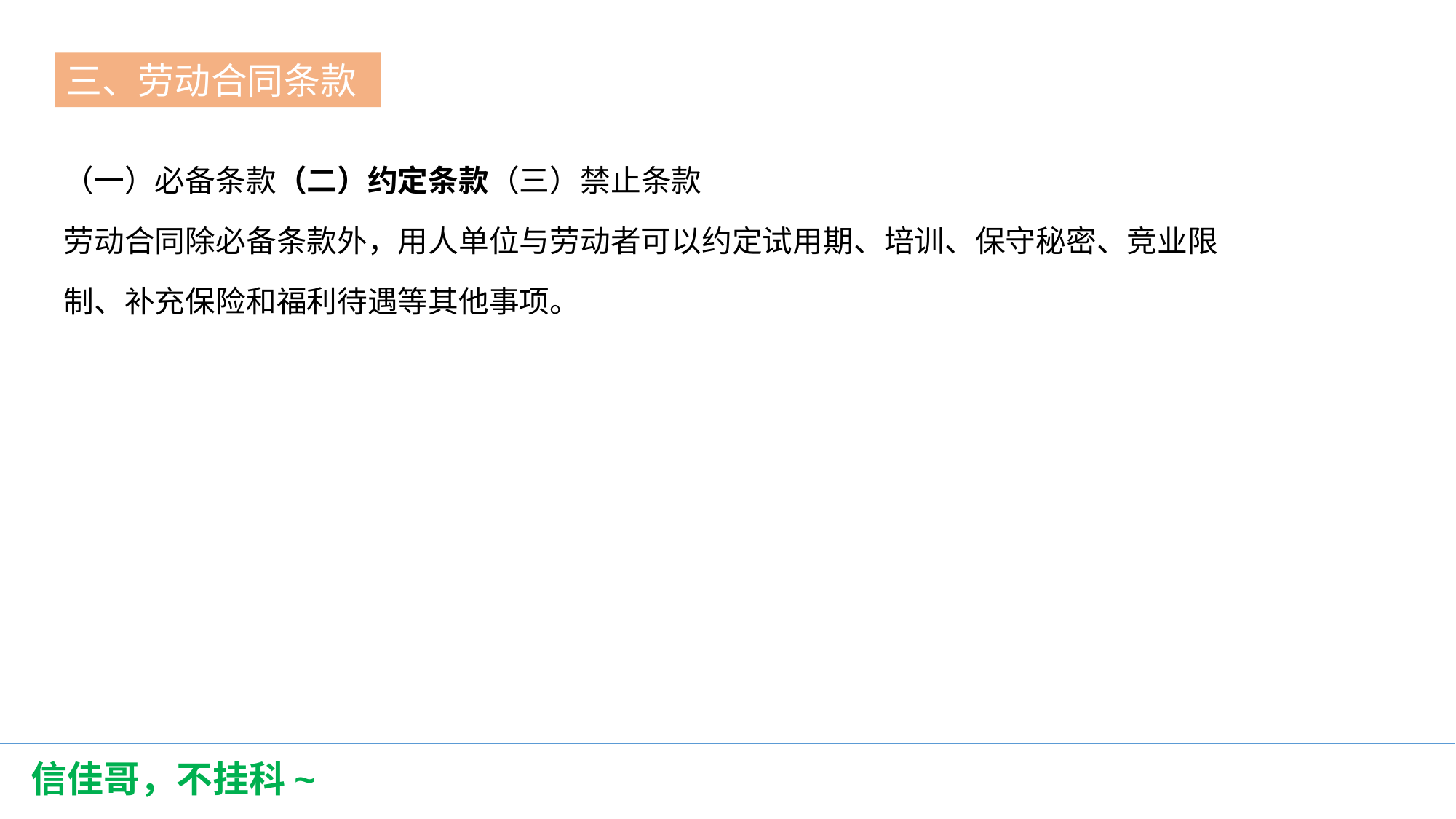

三、劳动合同条款
第一节
（一）必备条款（二）约定条款（三）禁止条款
劳动合同除必备条款外，用人单位与劳动者可以约定试用期、培训、保守秘密、竞业限
制、补充保险和福利待遇等其他事项。